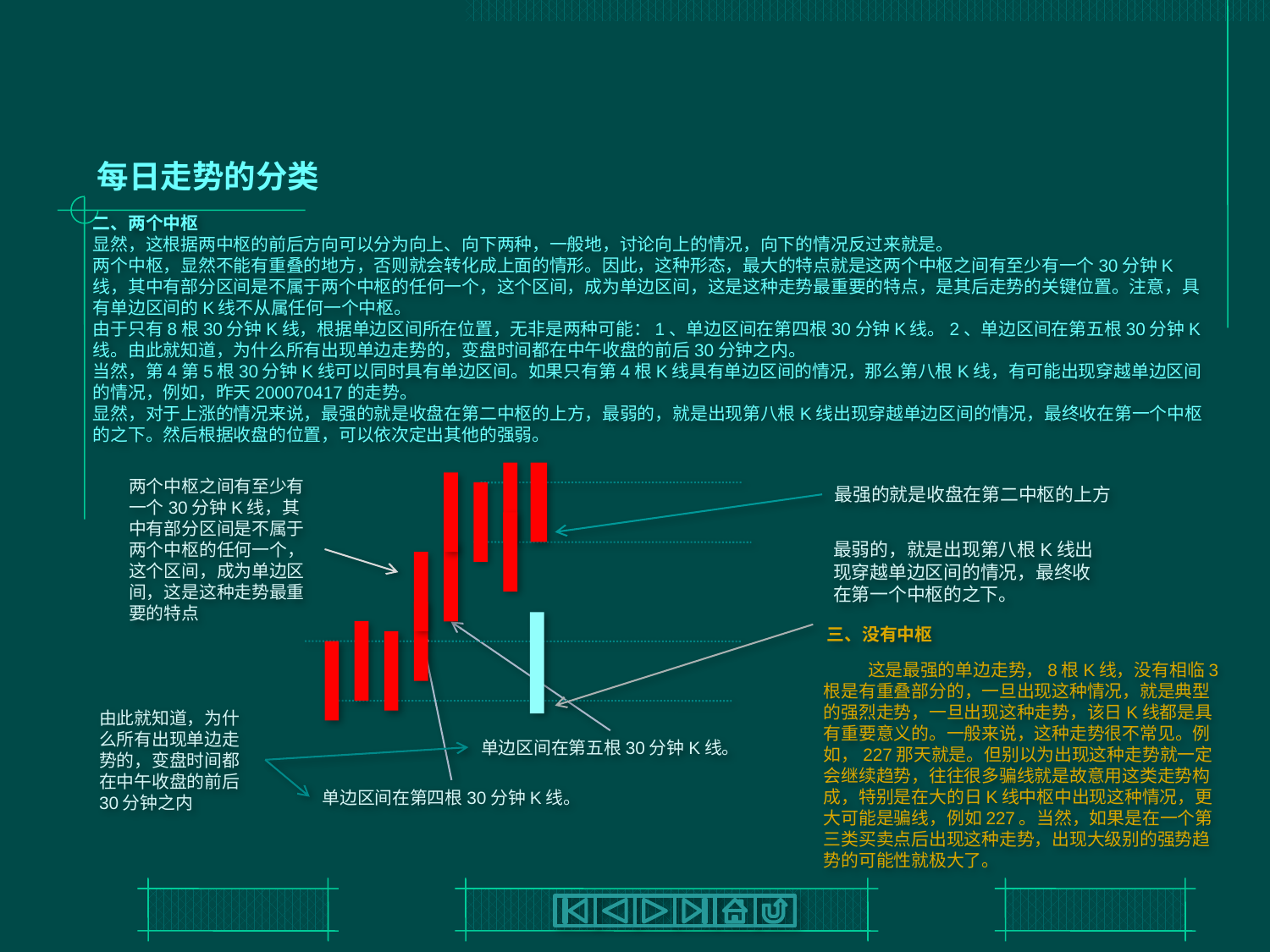

# 每日走势的分类
二、两个中枢
显然，这根据两中枢的前后方向可以分为向上、向下两种，一般地，讨论向上的情况，向下的情况反过来就是。
两个中枢，显然不能有重叠的地方，否则就会转化成上面的情形。因此，这种形态，最大的特点就是这两个中枢之间有至少有一个30分钟K线，其中有部分区间是不属于两个中枢的任何一个，这个区间，成为单边区间，这是这种走势最重要的特点，是其后走势的关键位置。注意，具有单边区间的K线不从属任何一个中枢。
由于只有8根30分钟K线，根据单边区间所在位置，无非是两种可能：1、单边区间在第四根30分钟K线。2、单边区间在第五根30分钟K线。由此就知道，为什么所有出现单边走势的，变盘时间都在中午收盘的前后30分钟之内。
当然，第4第5根30分钟K线可以同时具有单边区间。如果只有第4根K线具有单边区间的情况，那么第八根K线，有可能出现穿越单边区间的情况，例如，昨天200070417的走势。
显然，对于上涨的情况来说，最强的就是收盘在第二中枢的上方，最弱的，就是出现第八根K线出现穿越单边区间的情况，最终收在第一个中枢的之下。然后根据收盘的位置，可以依次定出其他的强弱。

两个中枢之间有至少有一个30分钟K线，其中有部分区间是不属于两个中枢的任何一个，这个区间，成为单边区间，这是这种走势最重要的特点

最强的就是收盘在第二中枢的上方

最弱的，就是出现第八根K线出现穿越单边区间的情况，最终收在第一个中枢的之下。

三、没有中枢

这是最强的单边走势，8根K线，没有相临3根是有重叠部分的，一旦出现这种情况，就是典型的强烈走势，一旦出现这种走势，该日K线都是具有重要意义的。一般来说，这种走势很不常见。例如，227那天就是。但别以为出现这种走势就一定会继续趋势，往往很多骗线就是故意用这类走势构成，特别是在大的日K线中枢中出现这种情况，更大可能是骗线，例如227。当然，如果是在一个第三类买卖点后出现这种走势，出现大级别的强势趋势的可能性就极大了。
由此就知道，为什么所有出现单边走势的，变盘时间都在中午收盘的前后30分钟之内
单边区间在第五根30分钟K线。
单边区间在第四根30分钟K线。